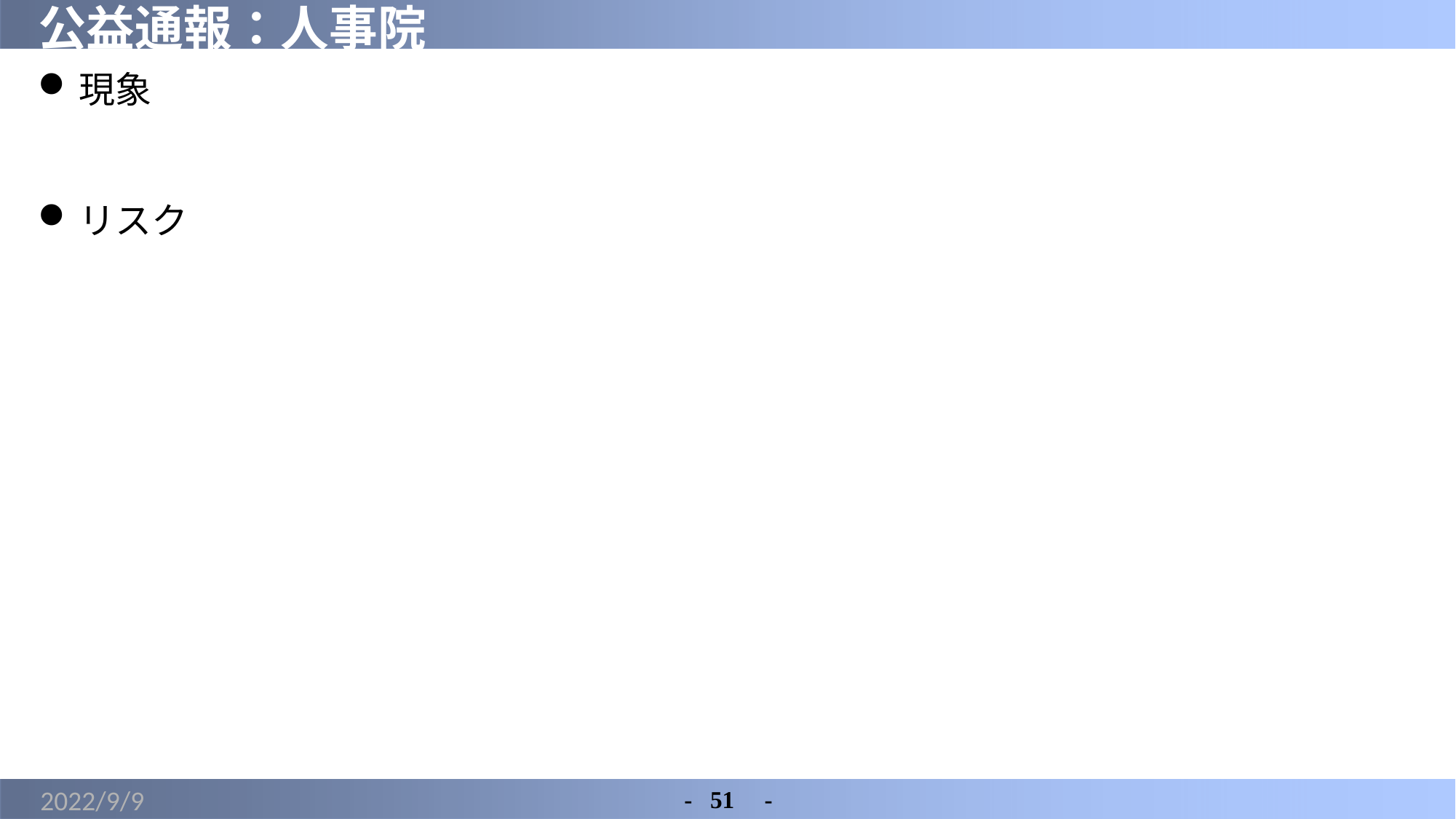

# 公益通報：人事院
現象

リスク

2022/9/9
-	51　-